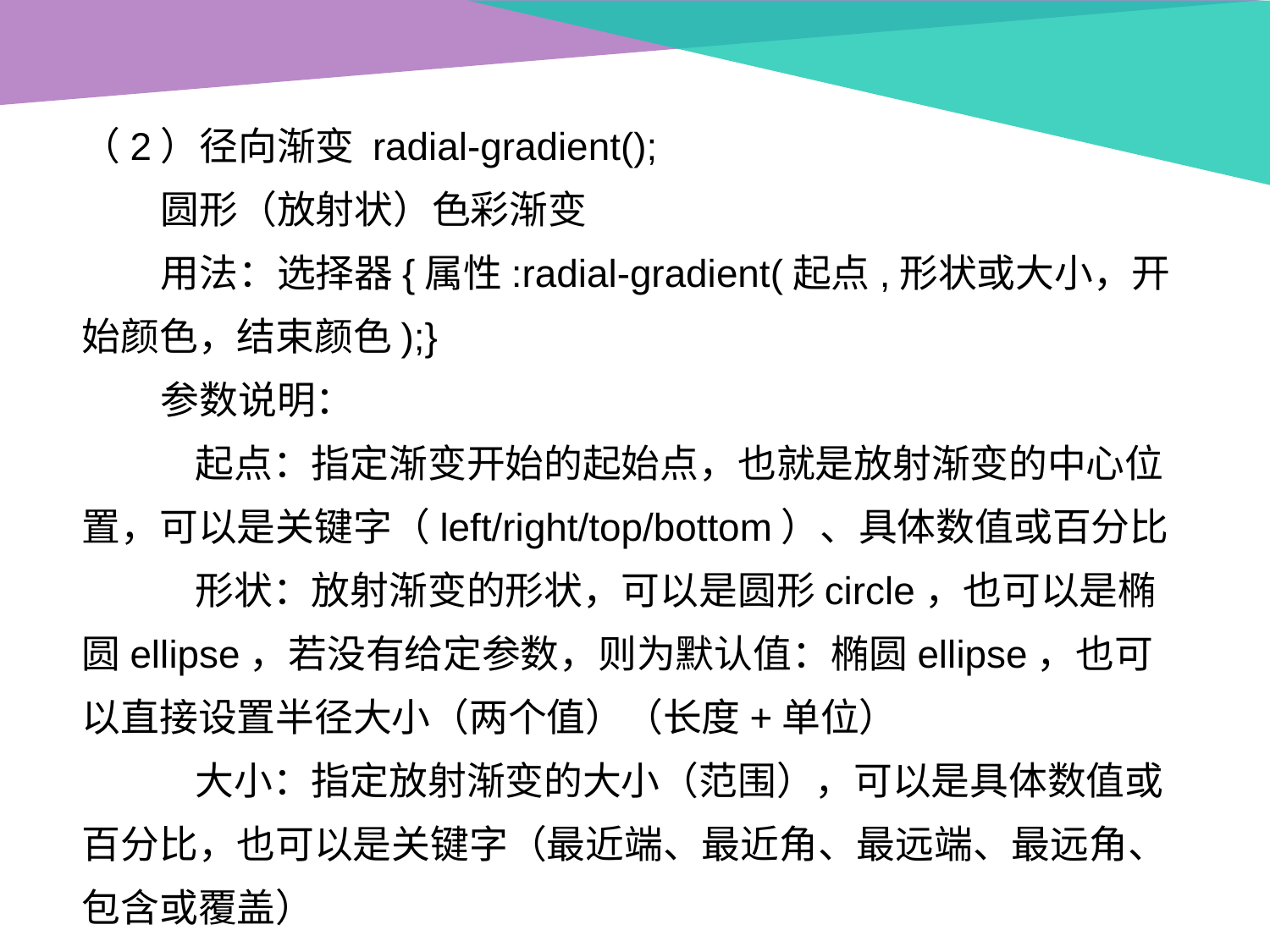

（2）径向渐变 radial-gradient();
        圆形（放射状）色彩渐变
        用法：选择器{属性:radial-gradient(起点,形状或大小，开始颜色，结束颜色);}
        参数说明：
            起点：指定渐变开始的起始点，也就是放射渐变的中心位置，可以是关键字（left/right/top/bottom）、具体数值或百分比
            形状：放射渐变的形状，可以是圆形circle，也可以是椭圆ellipse，若没有给定参数，则为默认值：椭圆ellipse，也可以直接设置半径大小（两个值）（长度+单位）
            大小：指定放射渐变的大小（范围），可以是具体数值或百分比，也可以是关键字（最近端、最近角、最远端、最远角、包含或覆盖）